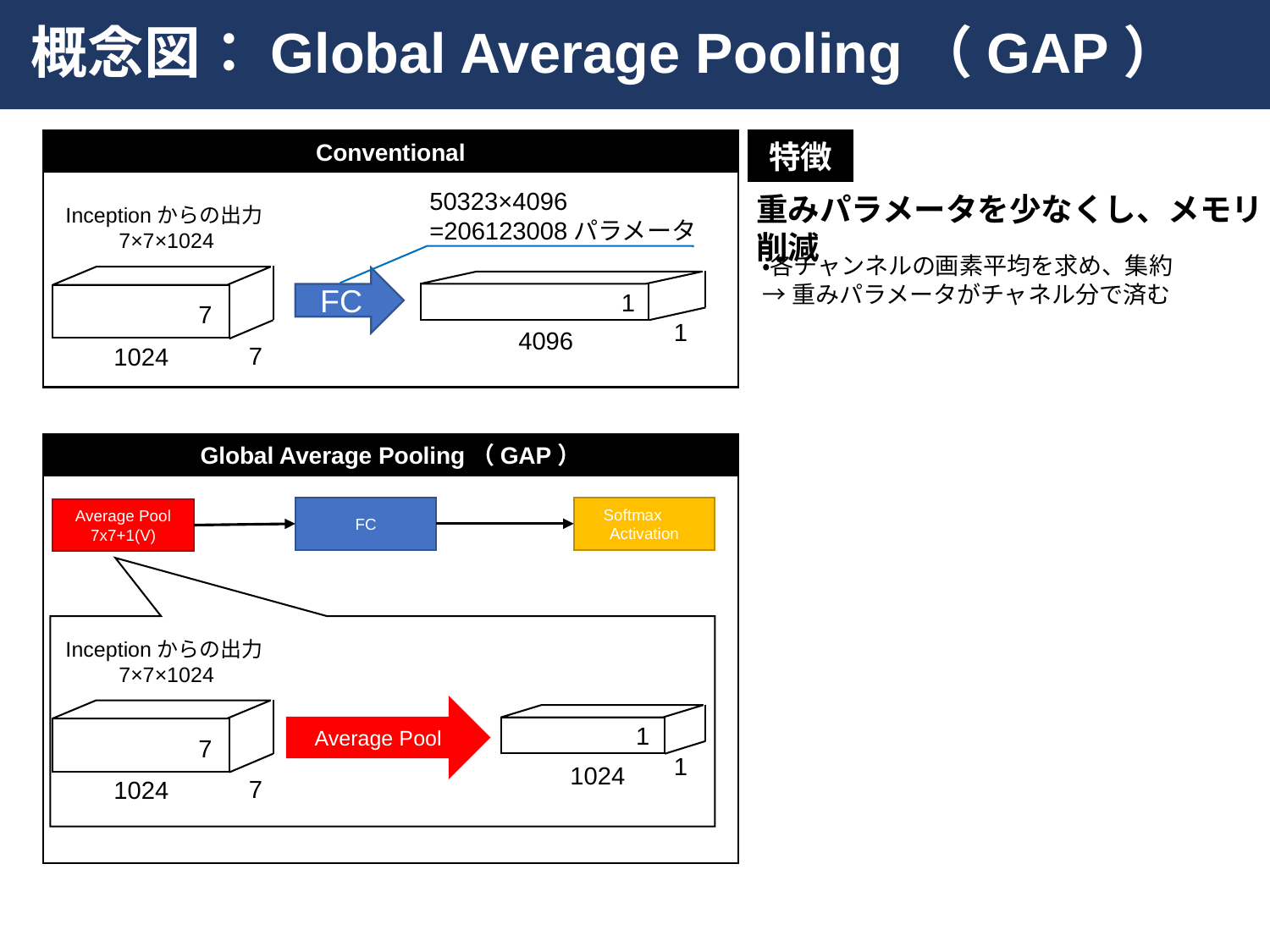

# 概念図：Global Average Pooling（GAP）

特徴
Conventional
50323×4096
=206123008パラメータ
重みパラメータを少なくし、メモリ削減
Inceptionからの出力7×7×1024
・各チャンネルの画素平均を求め、集約
→重みパラメータがチャネル分で済む

7
7
1024
FC

1
1
4096
Global Average Pooling（GAP）

FC
Softmax　Activation
Average Pool
7x7+1(V)

Inceptionからの出力7×7×1024
Average Pool

7
7
1024

1
1
1024